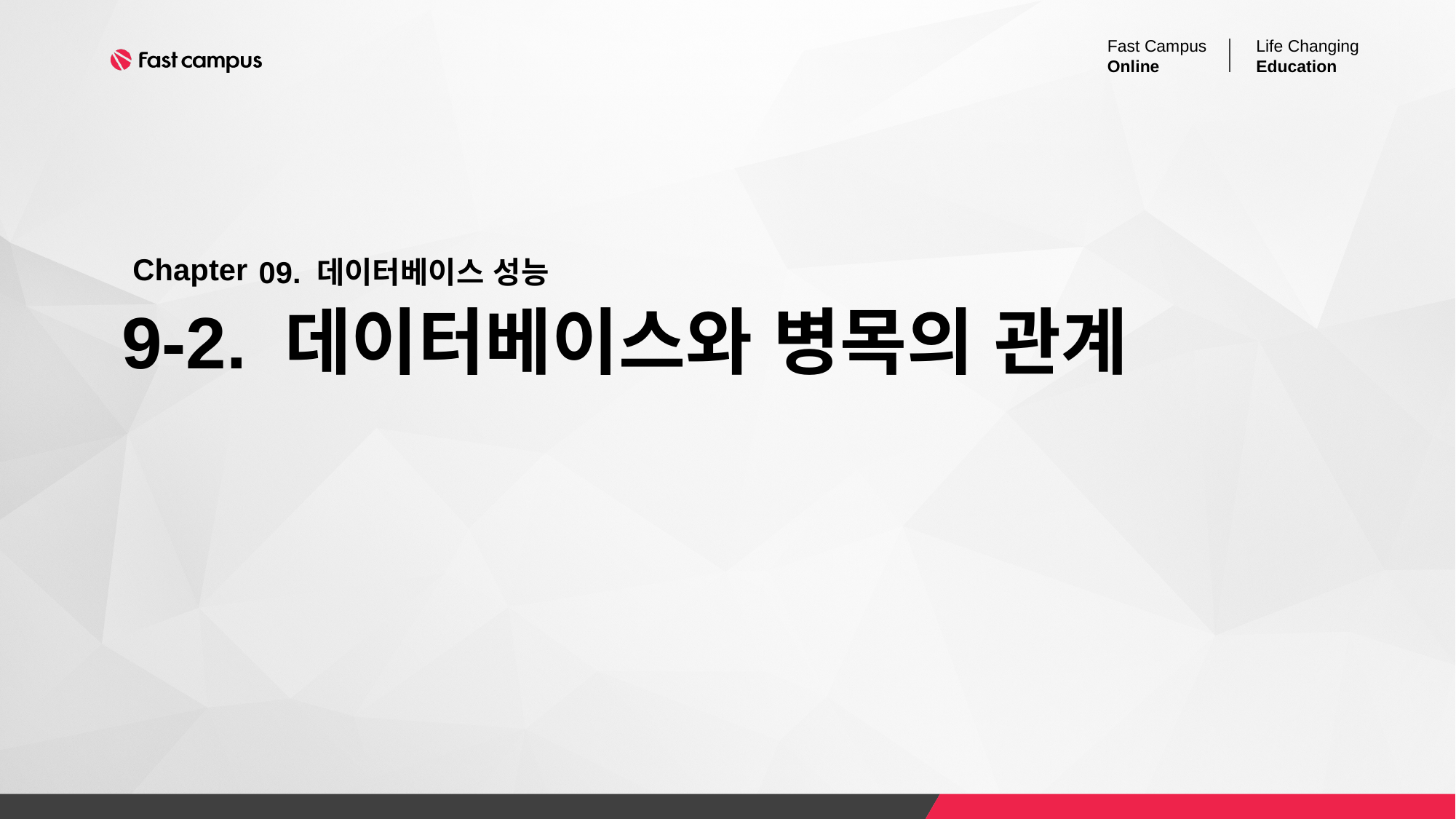

09. 데이터베이스 성능
# 9-2. 데이터베이스와 병목의 관계